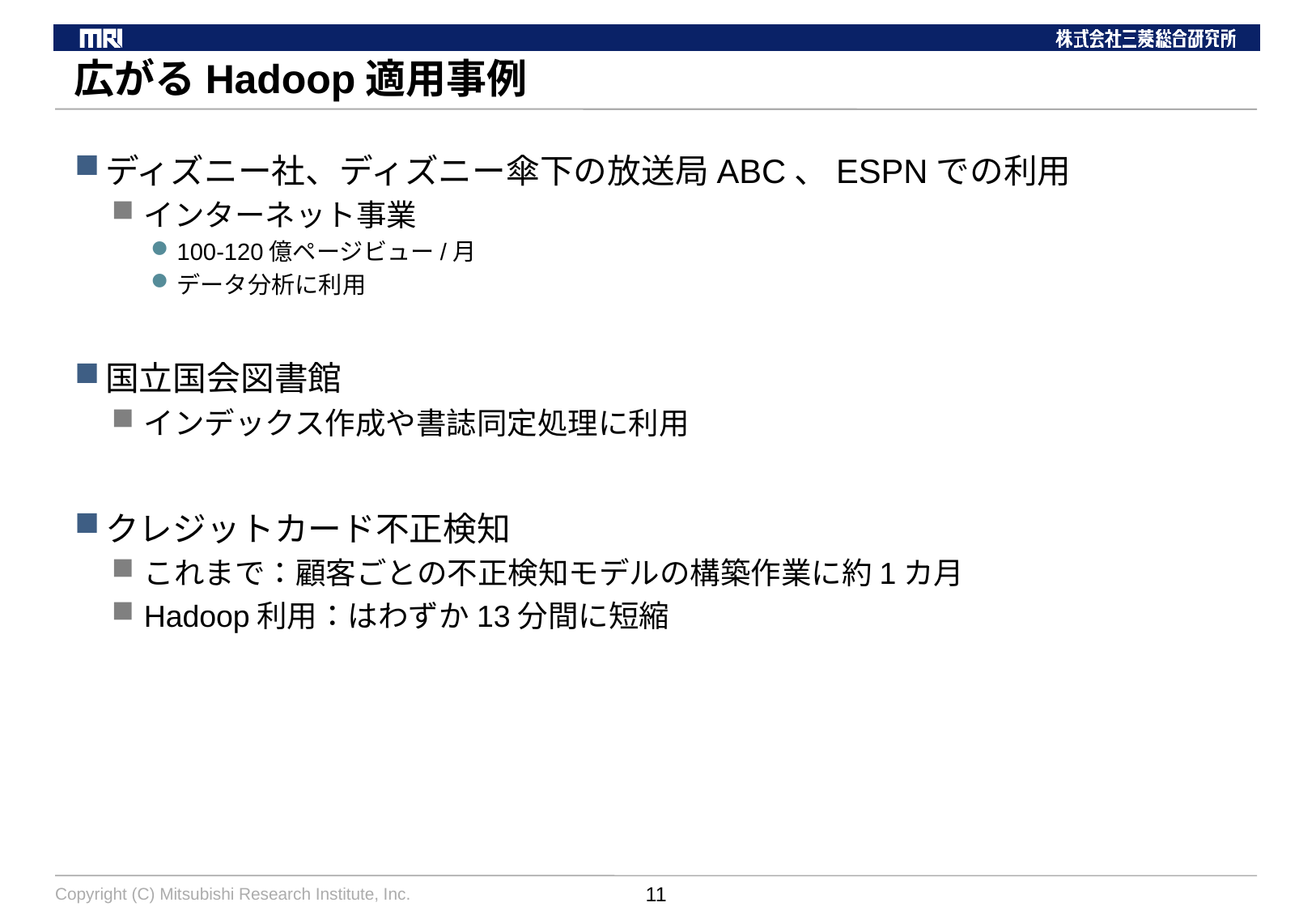

# 広がるHadoop適用事例
ディズニー社、ディズニー傘下の放送局ABC、ESPNでの利用
インターネット事業
100-120億ページビュー/月
データ分析に利用

国立国会図書館
インデックス作成や書誌同定処理に利用

クレジットカード不正検知
これまで：顧客ごとの不正検知モデルの構築作業に約1カ月
Hadoop利用：はわずか13分間に短縮

Copyright (C) Mitsubishi Research Institute, Inc.
11